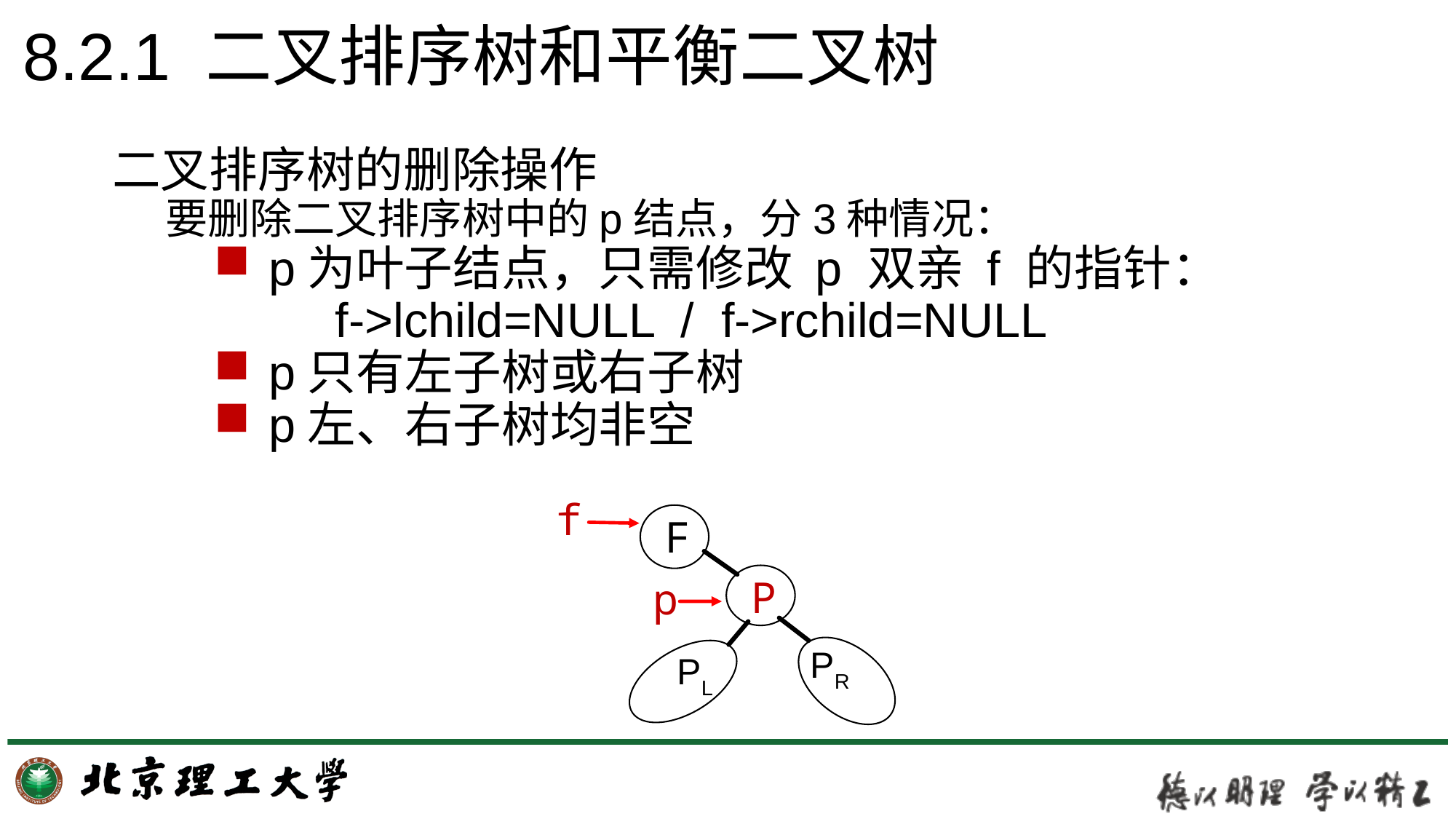

# 8.2.1 二叉排序树和平衡二叉树
二叉排序树的删除操作
要删除二叉排序树中的p结点，分3种情况：
p为叶子结点，只需修改 p 双亲 f 的指针：
         f->lchild=NULL  /  f->rchild=NULL
p只有左子树或右子树
p左、右子树均非空
f

 F

 P
p

PR
PL